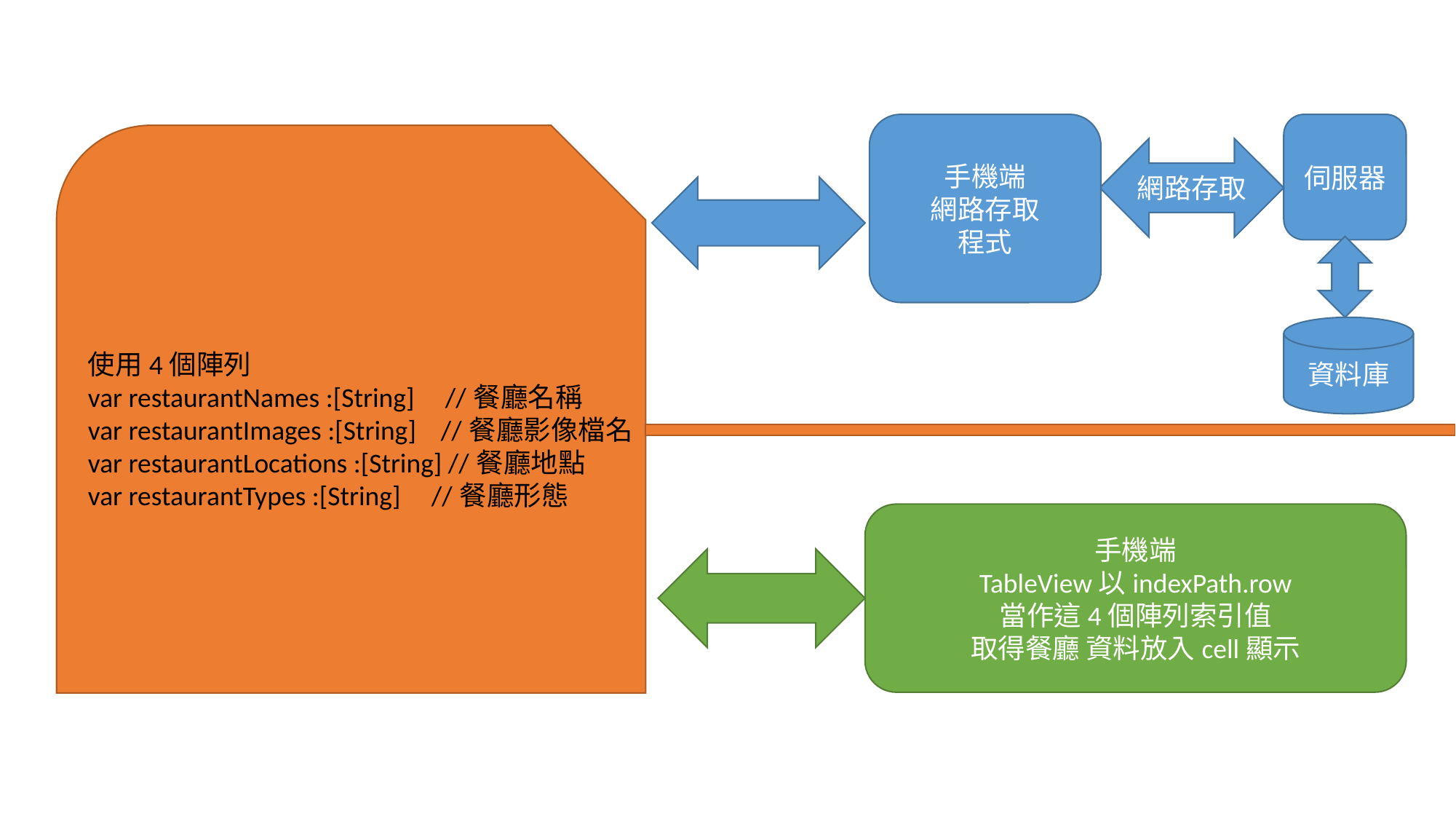

手機端
網路存取
程式
伺服器

網路存取

資料庫
使用4個陣列
var restaurantNames :[String]     //餐廳名稱
var restaurantImages :[String]    //餐廳影像檔名
var restaurantLocations :[String] //餐廳地點
var restaurantTypes :[String]     //餐廳形態

手機端
TableView以indexPath.row
當作這4個陣列索引值
取得餐廳 資料放入cell顯示